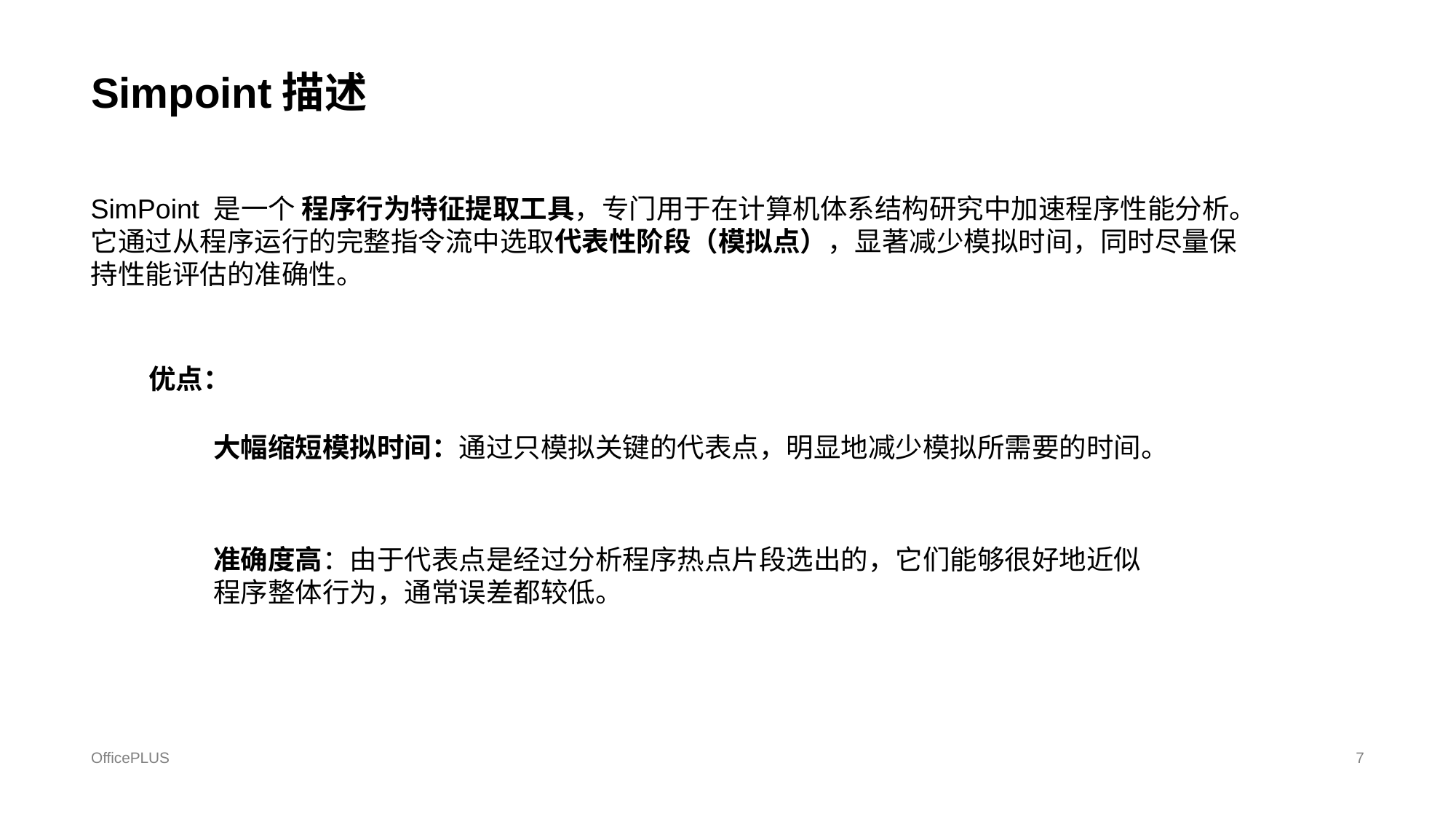

# Simpoint描述
SimPoint 是一个 程序行为特征提取工具，专门用于在计算机体系结构研究中加速程序性能分析。它通过从程序运行的完整指令流中选取代表性阶段（模拟点），显著减少模拟时间，同时尽量保持性能评估的准确性。
优点：
大幅缩短模拟时间：通过只模拟关键的代表点，明显地减少模拟所需要的时间。
准确度高：由于代表点是经过分析程序热点片段选出的，它们能够很好地近似程序整体行为，通常误差都较低。
OfficePLUS
7